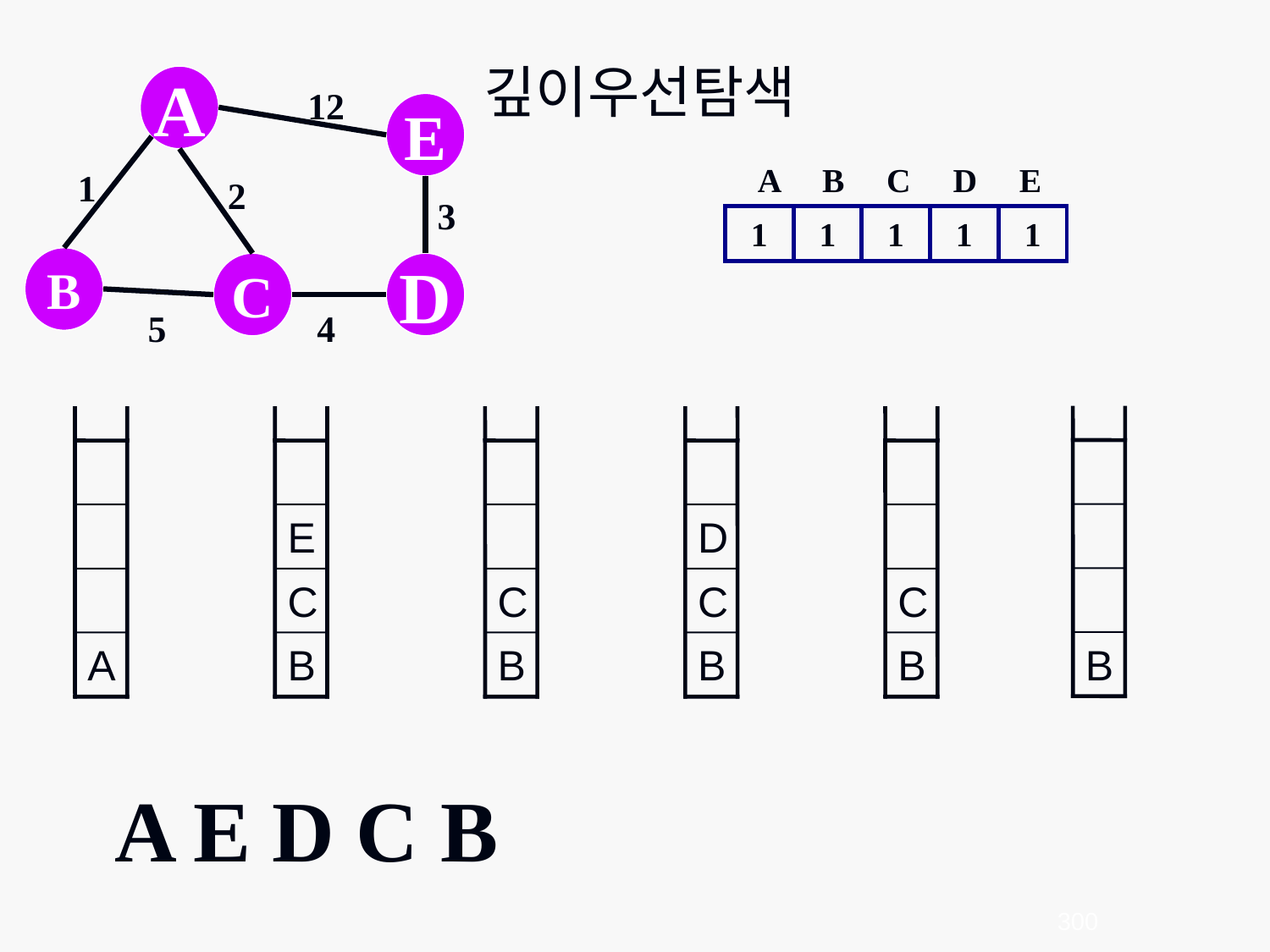

깊이우선탐색
A
12
E
1
2
3
B
C
D
5
4

A     B     C     D     E
1

A

1
1
1

E

C

B

1

D

C

B

B

C

B

C

B

A E D C B
300